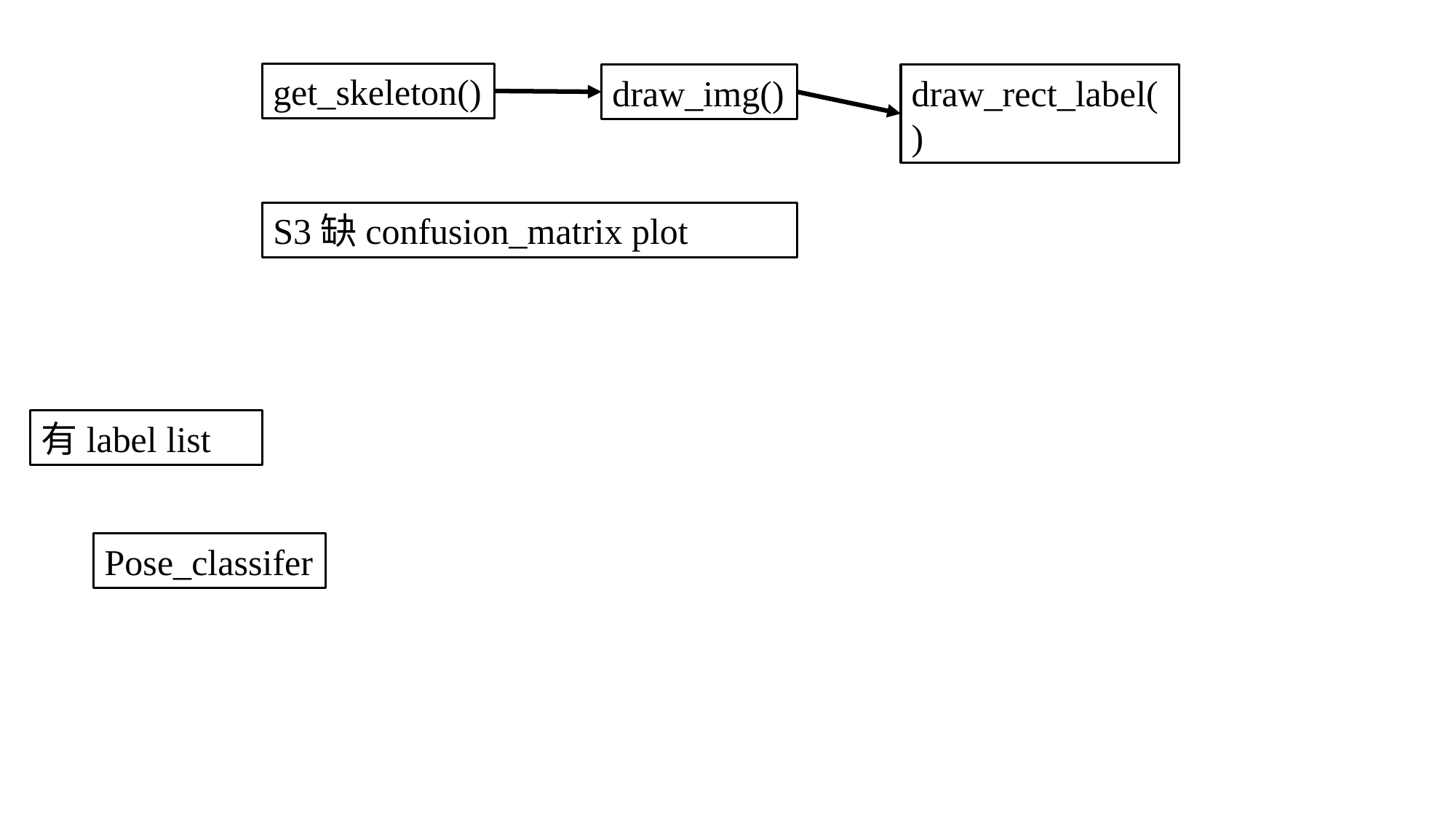

get_skeleton()
draw_img()
draw_rect_label()
S3缺confusion_matrix plot
有label list
Pose_classifer